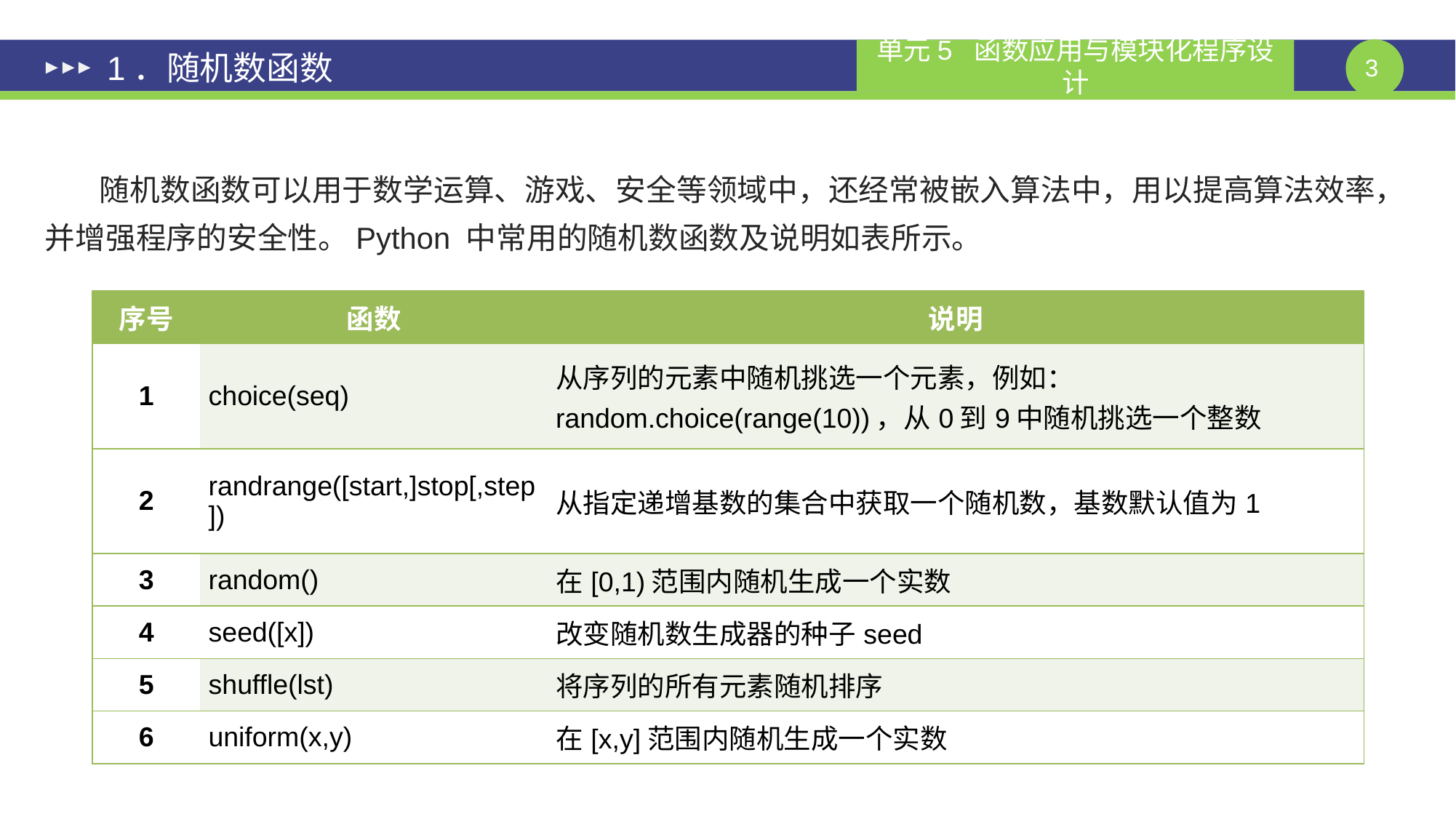

# 1．随机数函数
随机数函数可以用于数学运算、游戏、安全等领域中，还经常被嵌入算法中，用以提高算法效率，并增强程序的安全性。Python 中常用的随机数函数及说明如表所示。
| 序号 | 函数 | 说明 |
| --- | --- | --- |
| 1 | choice(seq) | 从序列的元素中随机挑选一个元素，例如： random.choice(range(10))，从0到9中随机挑选一个整数 |
| 2 | randrange([start,]stop[,step]) | 从指定递增基数的集合中获取一个随机数，基数默认值为1 |
| 3 | random() | 在[0,1)范围内随机生成一个实数 |
| 4 | seed([x]) | 改变随机数生成器的种子seed |
| 5 | shuffle(lst) | 将序列的所有元素随机排序 |
| 6 | uniform(x,y) | 在[x,y]范围内随机生成一个实数 |